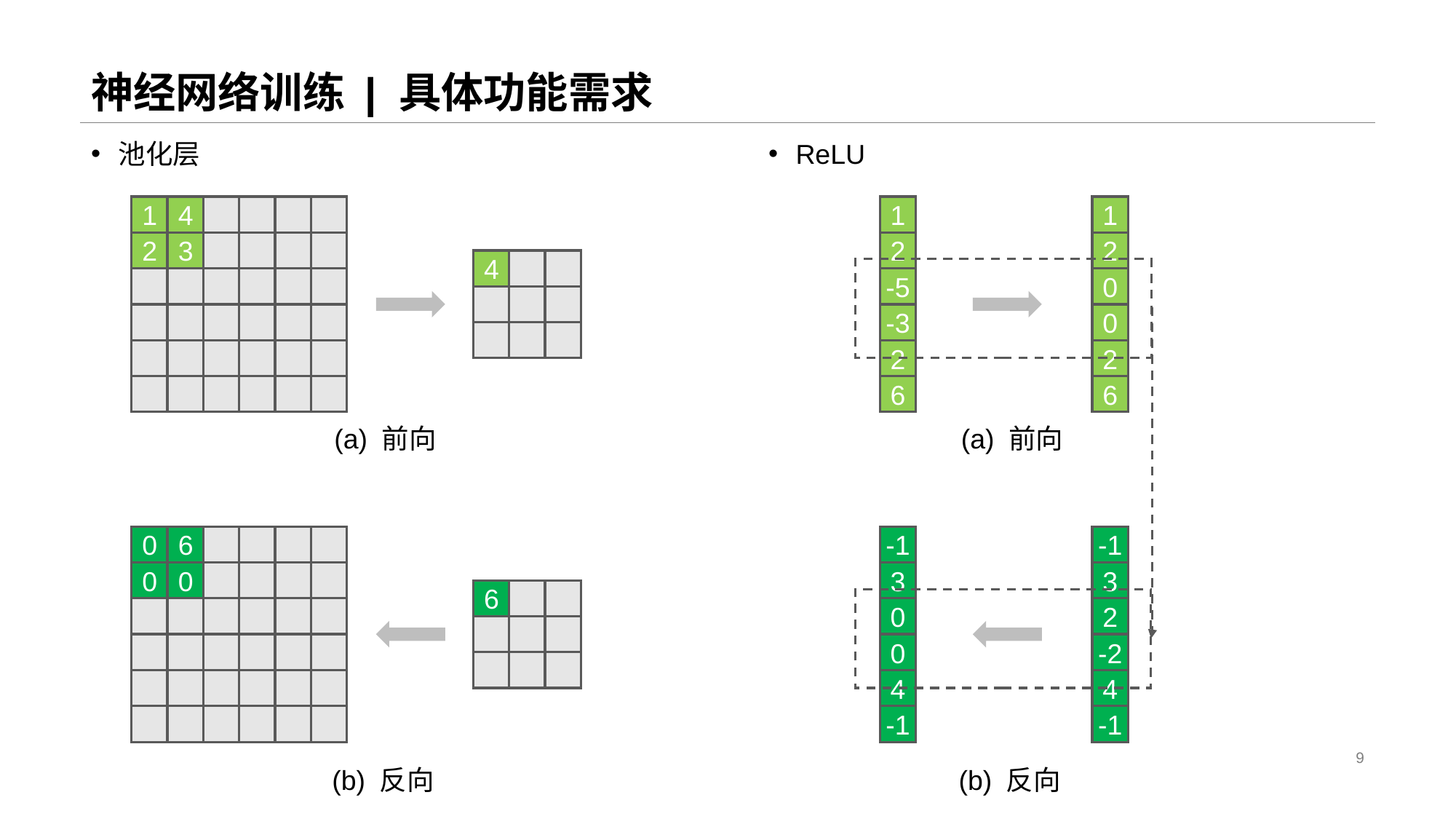

# 神经网络训练 | 具体功能需求
池化层
ReLU
1
2
-5
-3
2
6
1
2
0
0
2
6

1
4

2
3

4

(a) 前向
(a) 前向

0
6

0
0

6

-1
3
0
0
4
-1
-1
3
2
-2
4
-1

9
(b) 反向
(b) 反向